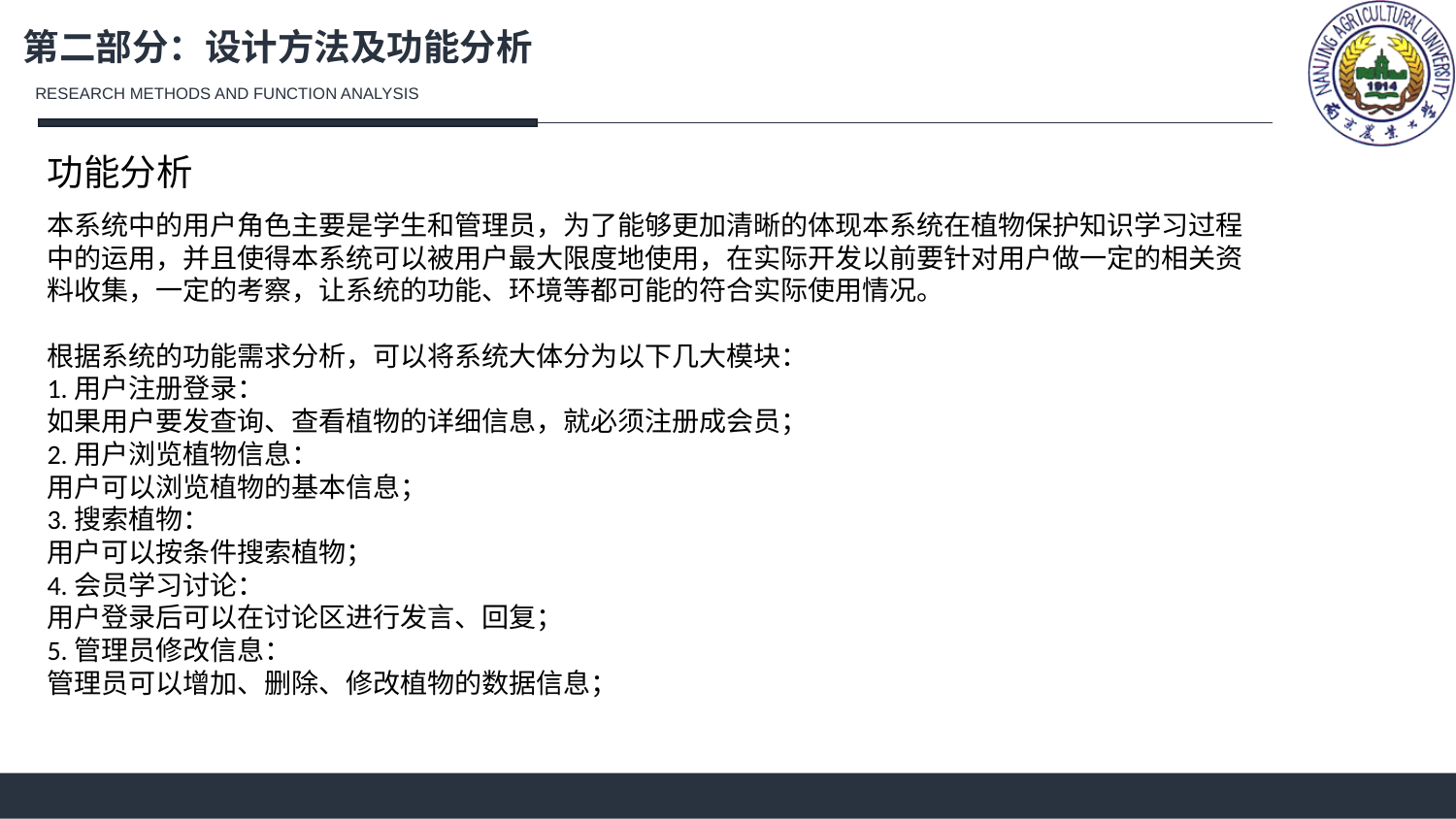

第二部分：设计方法及功能分析

RESEARCH METHODS AND FUNCTION ANALYSIS
功能分析
本系统中的用户角色主要是学生和管理员，为了能够更加清晰的体现本系统在植物保护知识学习过程中的运用，并且使得本系统可以被用户最大限度地使用，在实际开发以前要针对用户做一定的相关资料收集，一定的考察，让系统的功能、环境等都可能的符合实际使用情况。

根据系统的功能需求分析，可以将系统大体分为以下几大模块：
1.用户注册登录：
如果用户要发查询、查看植物的详细信息，就必须注册成会员；
2.用户浏览植物信息：
用户可以浏览植物的基本信息；
3.搜索植物：
用户可以按条件搜索植物；
4.会员学习讨论：
用户登录后可以在讨论区进行发言、回复；
5.管理员修改信息：
管理员可以增加、删除、修改植物的数据信息；